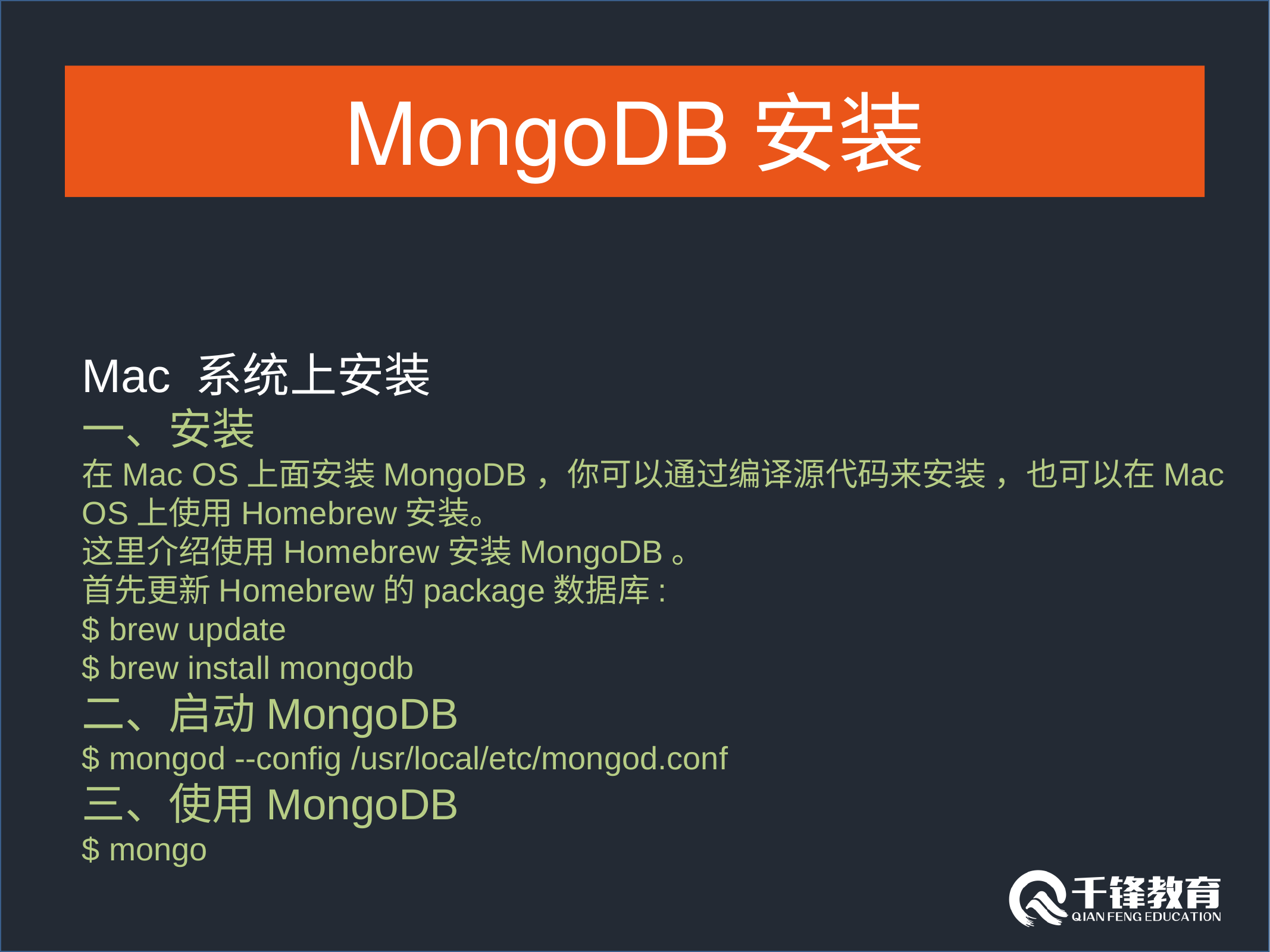

#
MongoDB安装
Mac 系统上安装
一、安装
在Mac OS上面安装MongoDB，你可以通过编译源代码来安装 ，也可以在Mac OS上使用Homebrew安装。
这里介绍使用Homebrew安装MongoDB。
首先更新Homebrew的package数据库:
$ brew update
$ brew install mongodb
二、启动MongoDB
$ mongod --config /usr/local/etc/mongod.conf
三、使用MongoDB
$ mongo